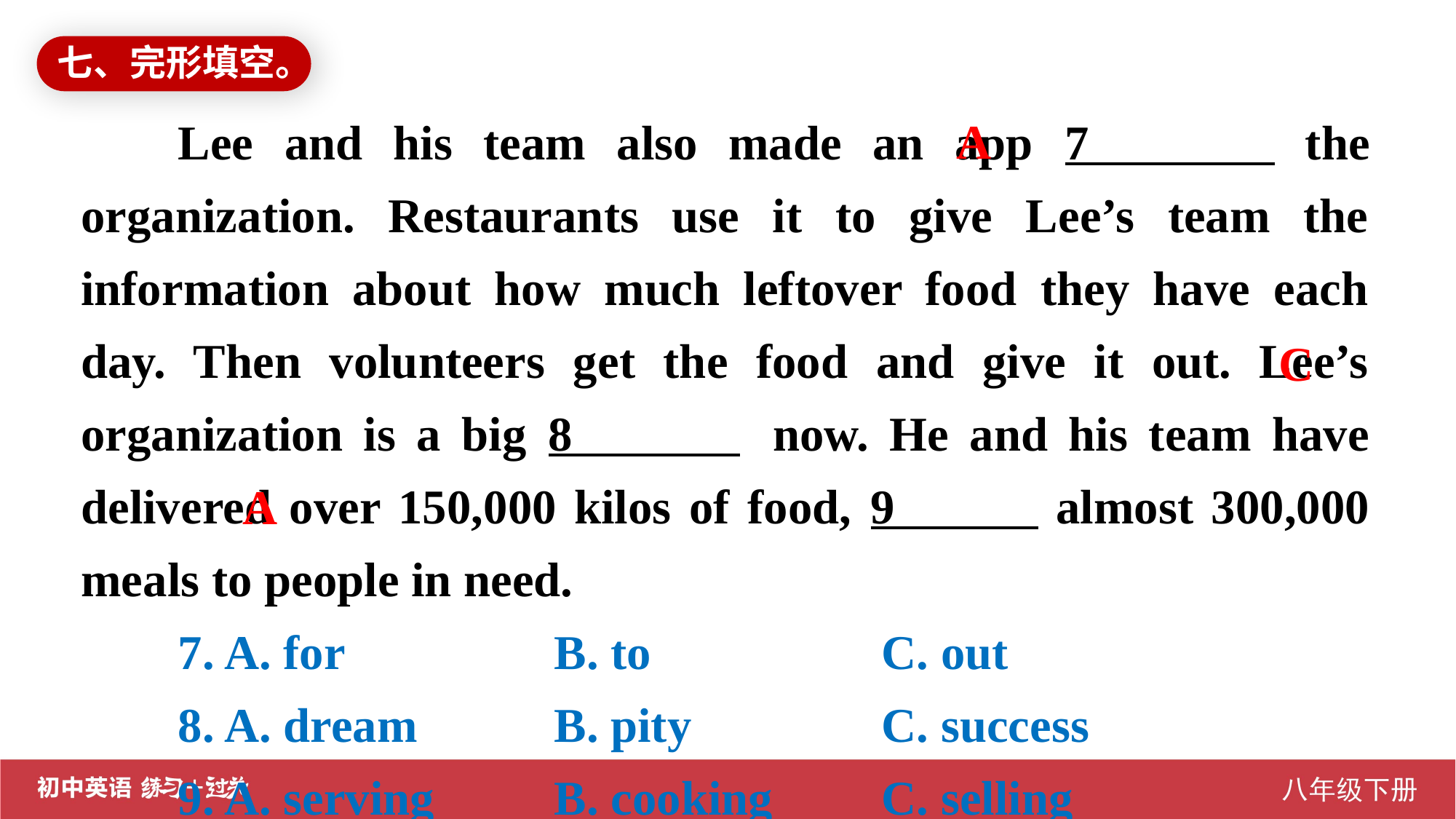

七、完形填空。

Lee and his team also made an app 7       the organization. Restaurants use it to give Lee’s team the information about how much leftover food they have each day. Then volunteers get the food and give it out. Lee’s organization is a big 8        . now. He and his team have delivered over 150,000 kilos of food, 9         almost 300,000 meals to people in need.
7. A. for		   B. to		   C. out
8. A. dream	   B. pity		   C. success
9. A. serving	   B. cooking	   C. selling
A
C
A